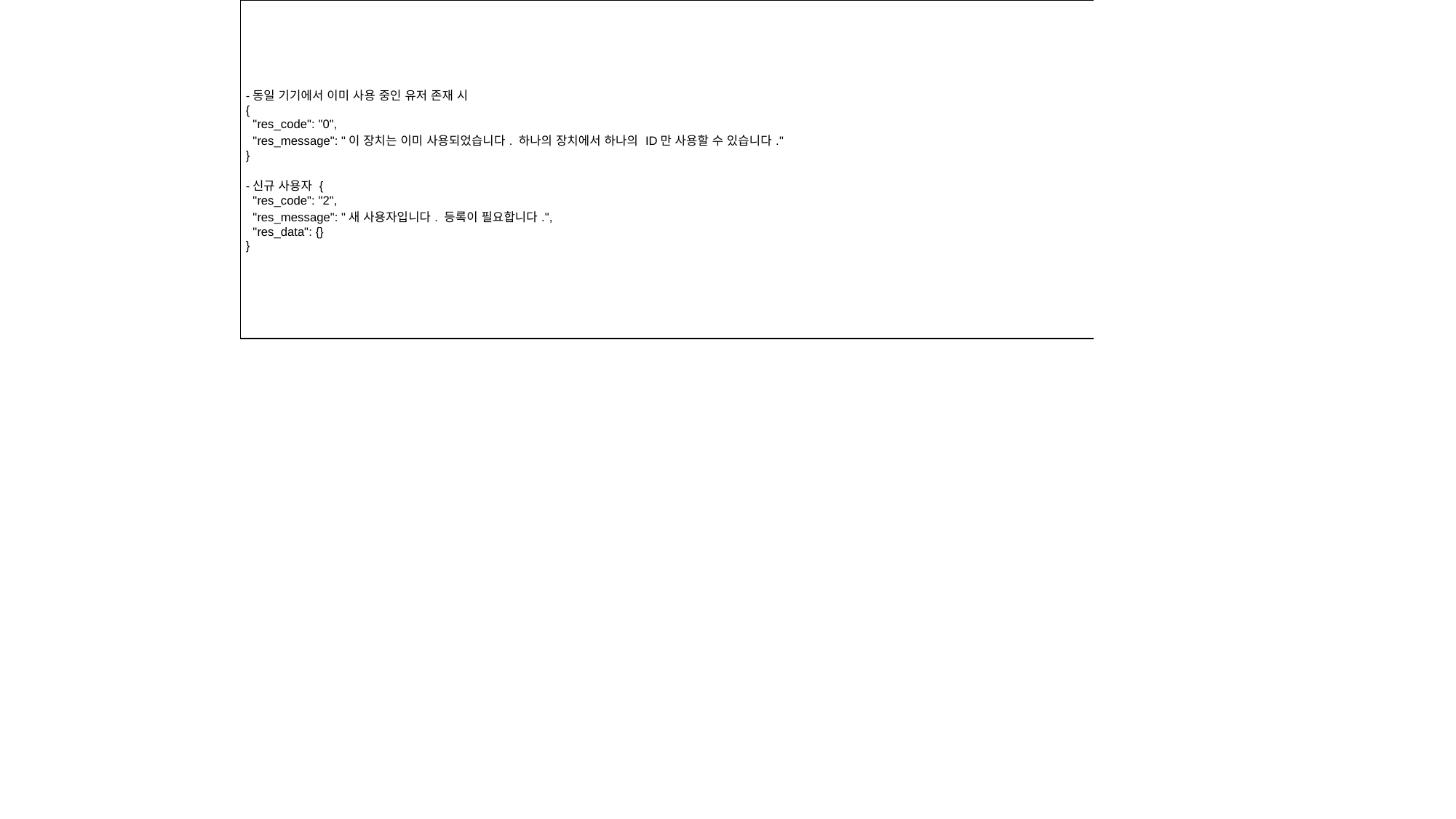

| -동일 기기에서 이미 사용 중인 유저 존재 시 { "res\_code": "0", "res\_message": "이 장치는 이미 사용되었습니다. 하나의 장치에서 하나의 ID만 사용할 수 있습니다." } -신규 사용자 { "res\_code": "2", "res\_message": "새 사용자입니다. 등록이 필요합니다.", "res\_data": {} } |
| --- |